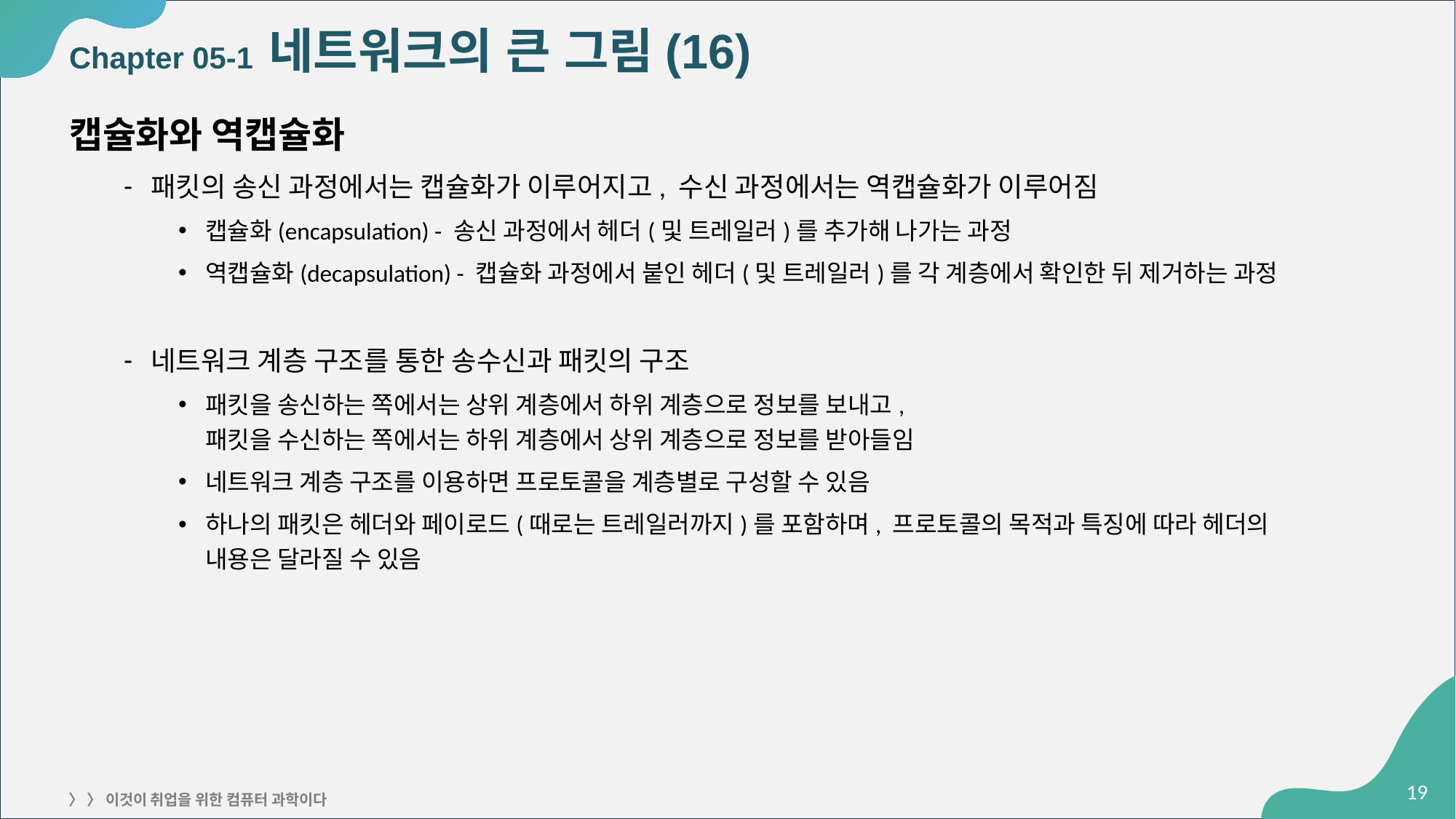

# Chapter 05-1 네트워크의 큰 그림(16)
캡슐화와 역캡슐화
패킷의 송신 과정에서는 캡슐화가 이루어지고, 수신 과정에서는 역캡슐화가 이루어짐
캡슐화(encapsulation) - 송신 과정에서 헤더(및 트레일러)를 추가해 나가는 과정
역캡슐화(decapsulation) - 캡슐화 과정에서 붙인 헤더(및 트레일러)를 각 계층에서 확인한 뒤 제거하는 과정

네트워크 계층 구조를 통한 송수신과 패킷의 구조
패킷을 송신하는 쪽에서는 상위 계층에서 하위 계층으로 정보를 보내고,
패킷을 수신하는 쪽에서는 하위 계층에서 상위 계층으로 정보를 받아들임
네트워크 계층 구조를 이용하면 프로토콜을 계층별로 구성할 수 있음
하나의 패킷은 헤더와 페이로드(때로는 트레일러까지)를 포함하며, 프로토콜의 목적과 특징에 따라 헤더의
내용은 달라질 수 있음
19
〉 〉 이것이 취업을 위한 컴퓨터 과학이다